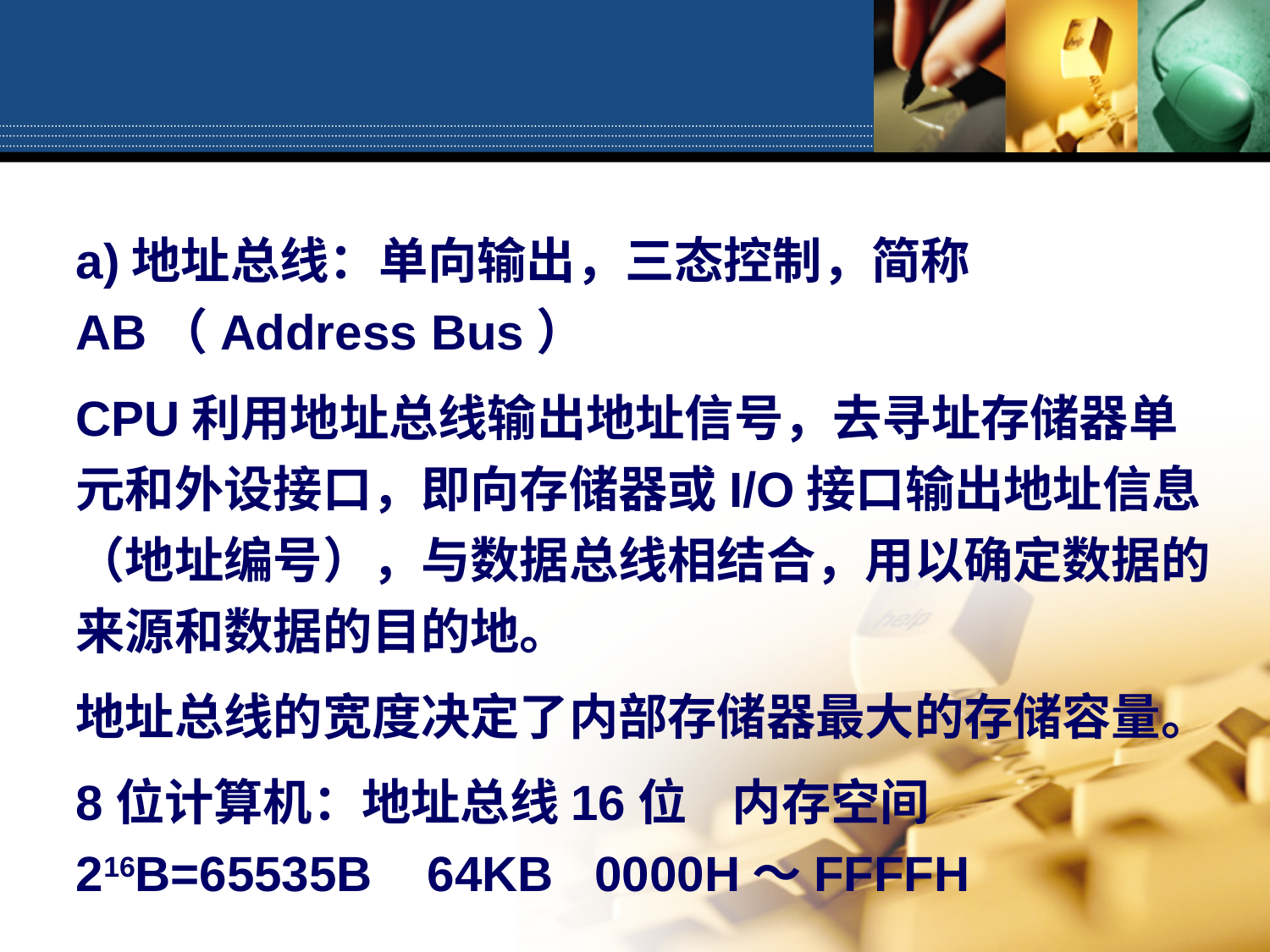

#
a)地址总线：单向输出，三态控制，简称AB（Address Bus）
CPU利用地址总线输出地址信号，去寻址存储器单元和外设接口，即向存储器或I/O接口输出地址信息（地址编号），与数据总线相结合，用以确定数据的来源和数据的目的地。
地址总线的宽度决定了内部存储器最大的存储容量。
8位计算机：地址总线16位    内存空间     216B=65535B    64KB   0000H～FFFFH